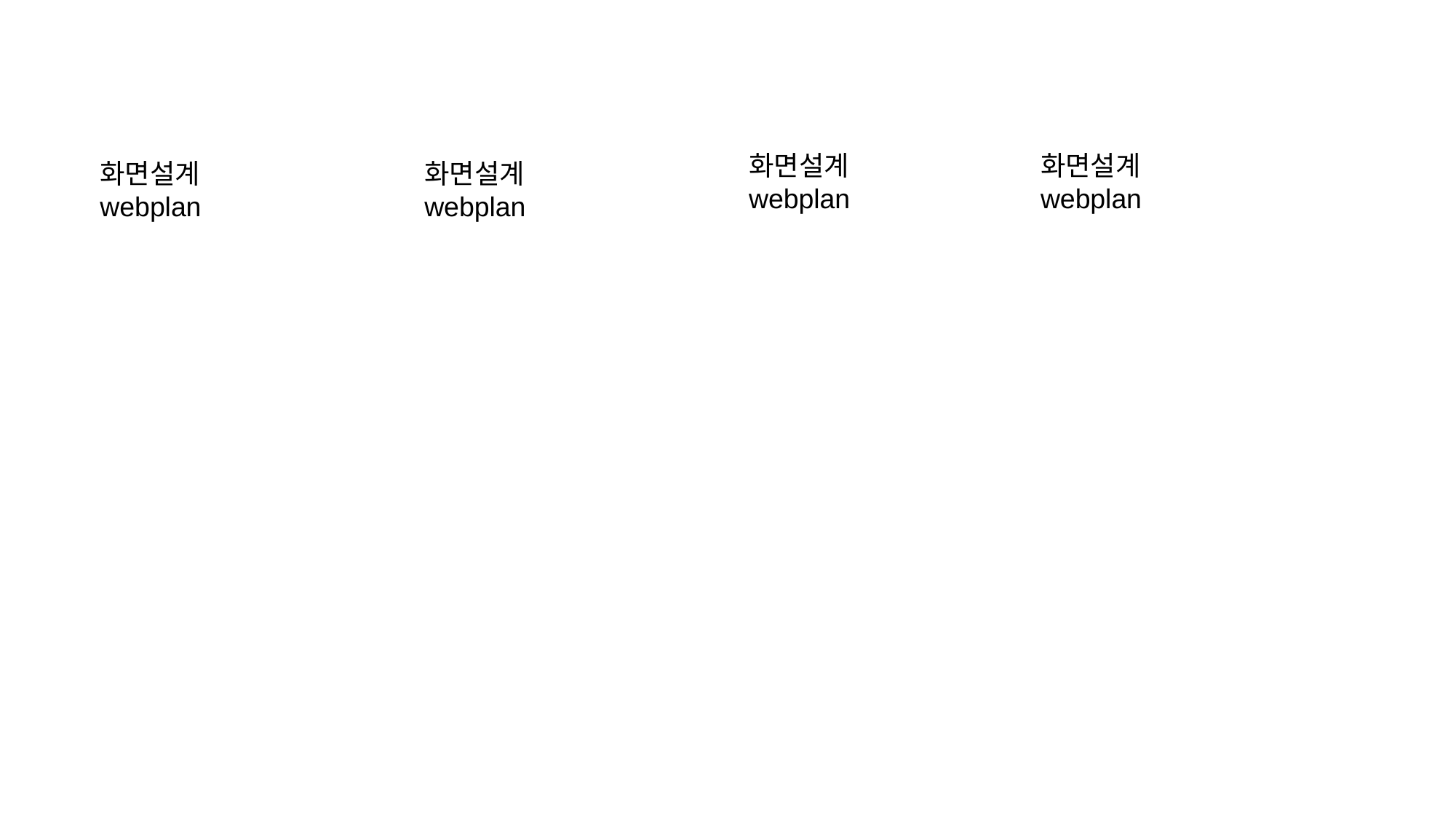

화면설계
webplan
화면설계
webplan
화면설계
webplan
화면설계
webplan